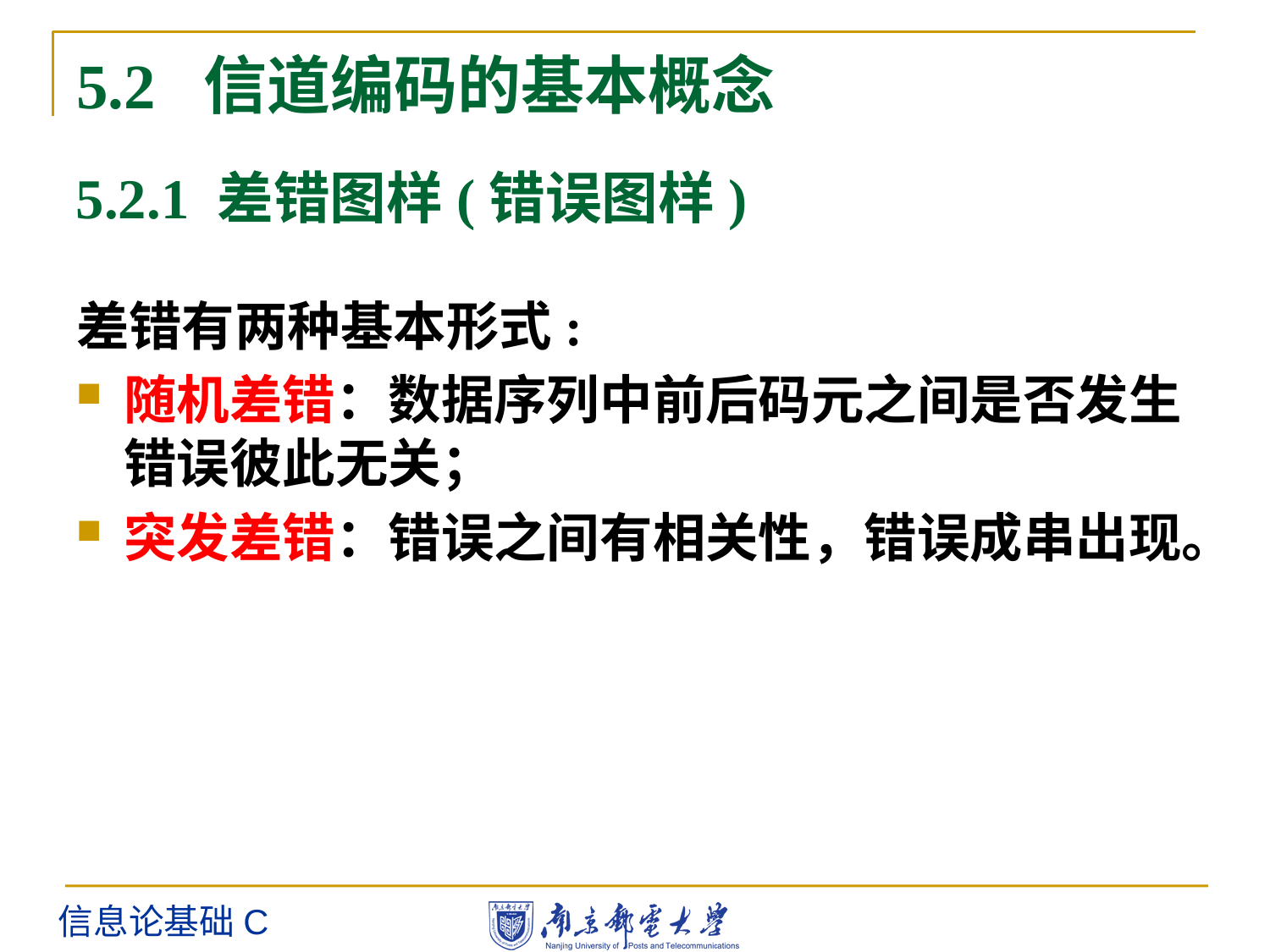

# 5.2	信道编码的基本概念
5.2.1 差错图样(错误图样)
差错有两种基本形式:
随机差错：数据序列中前后码元之间是否发生错误彼此无关；
突发差错：错误之间有相关性，错误成串出现。
12